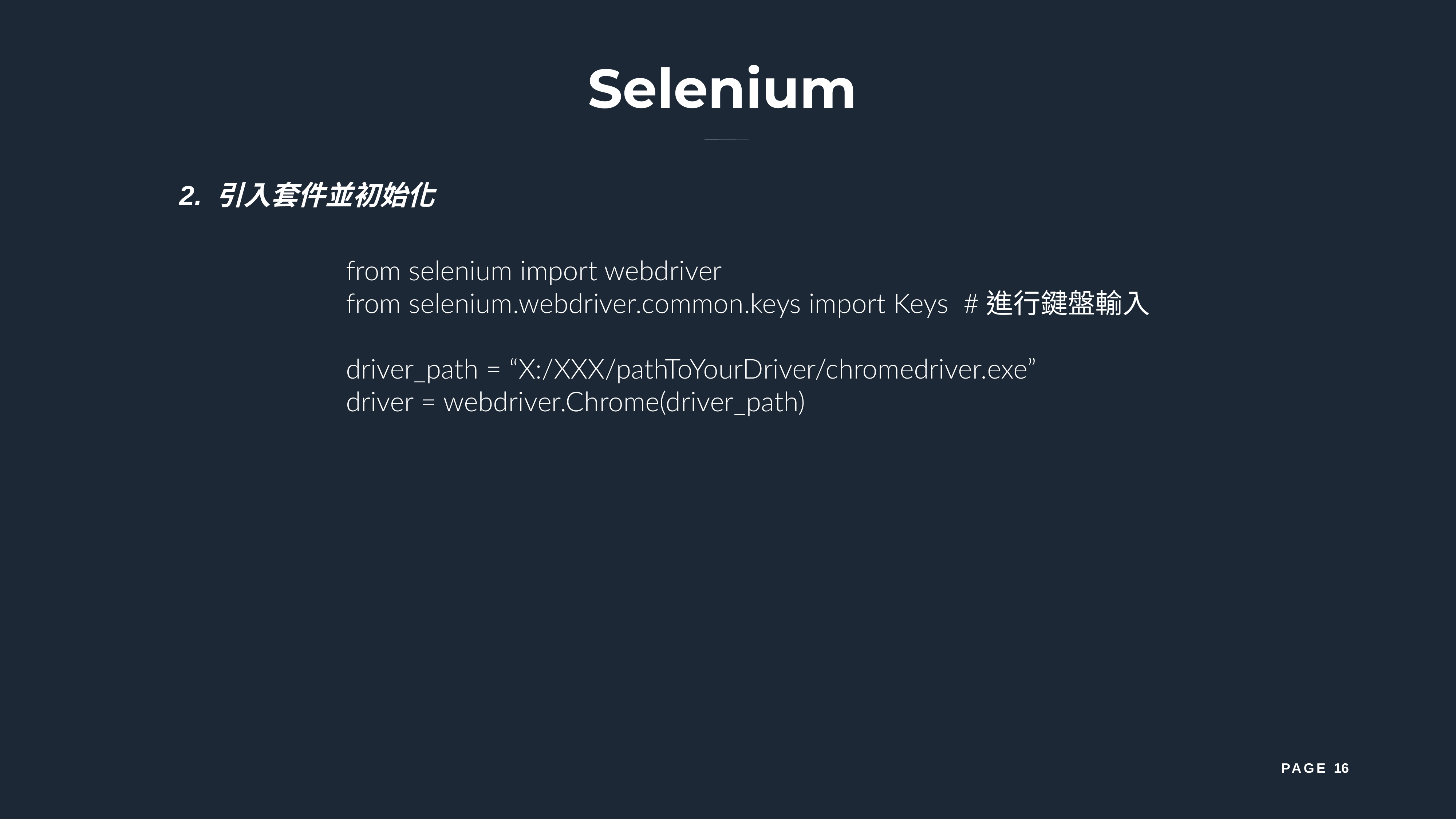

Selenium
2. 引入套件並初始化
from selenium import webdriver
from selenium.webdriver.common.keys import Keys  #進行鍵盤輸入
driver_path = “X:/XXX/pathToYourDriver/chromedriver.exe”
driver = webdriver.Chrome(driver_path)